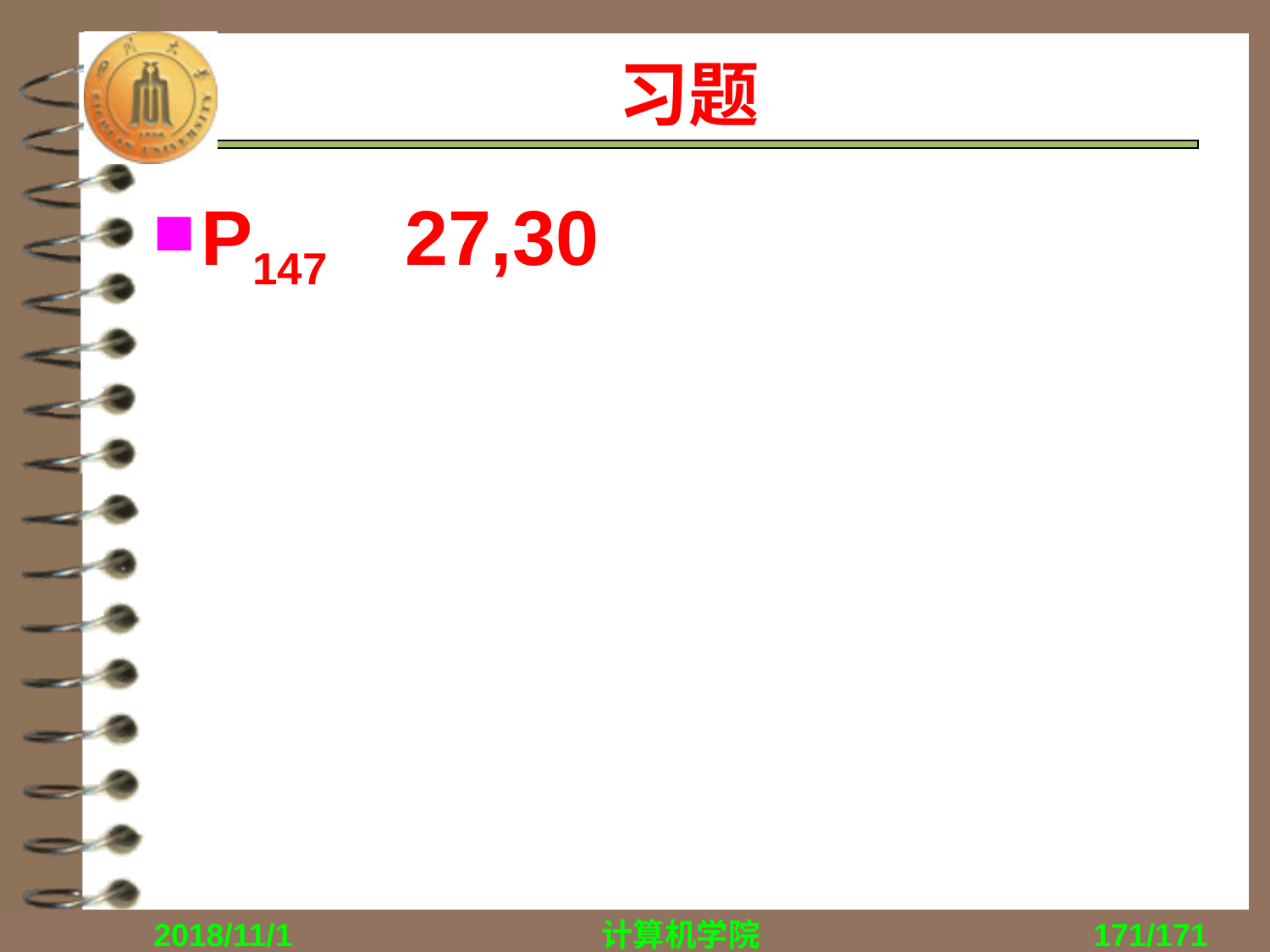

# 习题
P147    27,30
2018/11/1
计算机学院
171/171